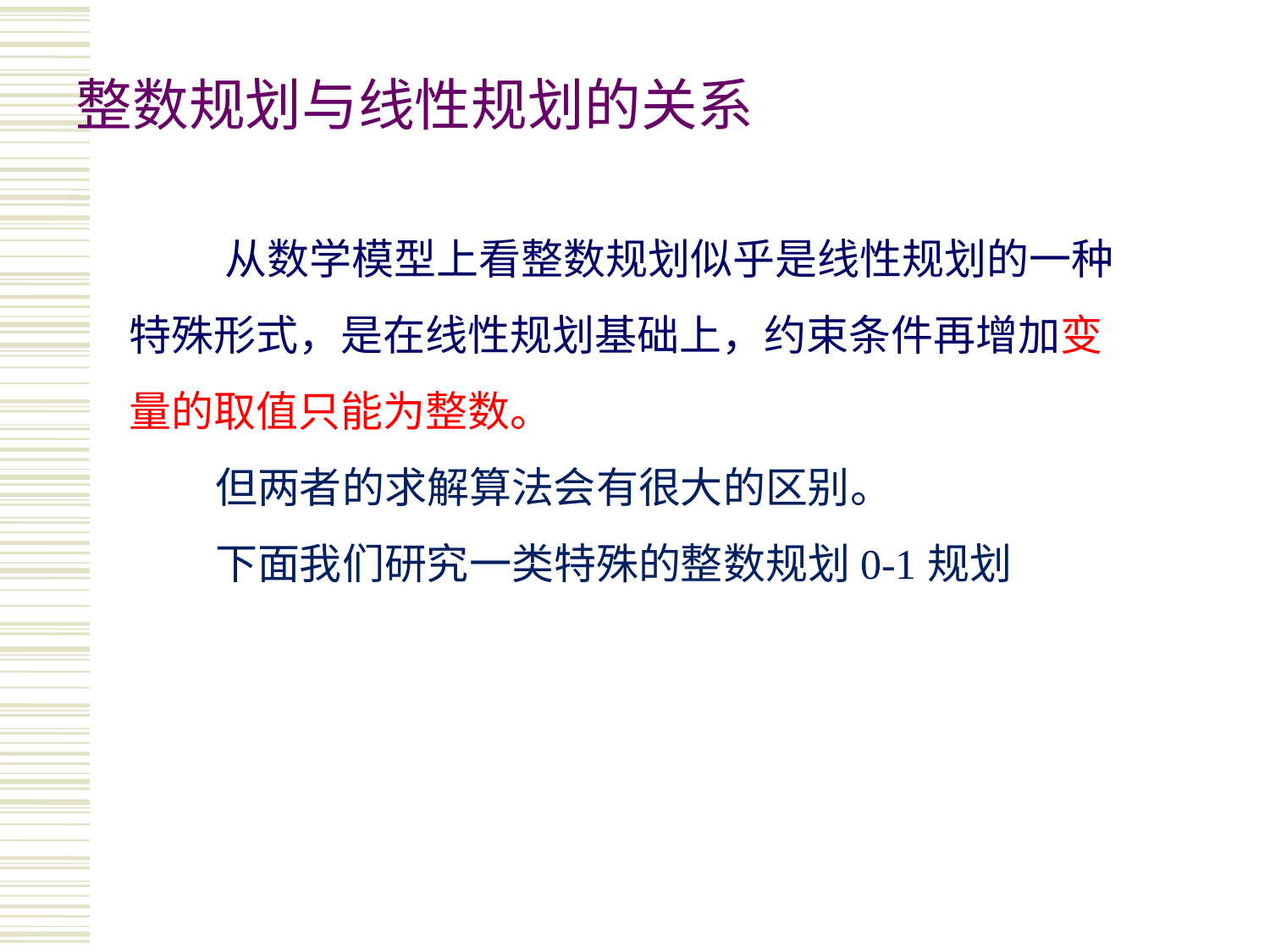

整数规划与线性规划的关系
         从数学模型上看整数规划似乎是线性规划的一种特殊形式，是在线性规划基础上，约束条件再增加变量的取值只能为整数。
        但两者的求解算法会有很大的区别。
        下面我们研究一类特殊的整数规划0-1规划